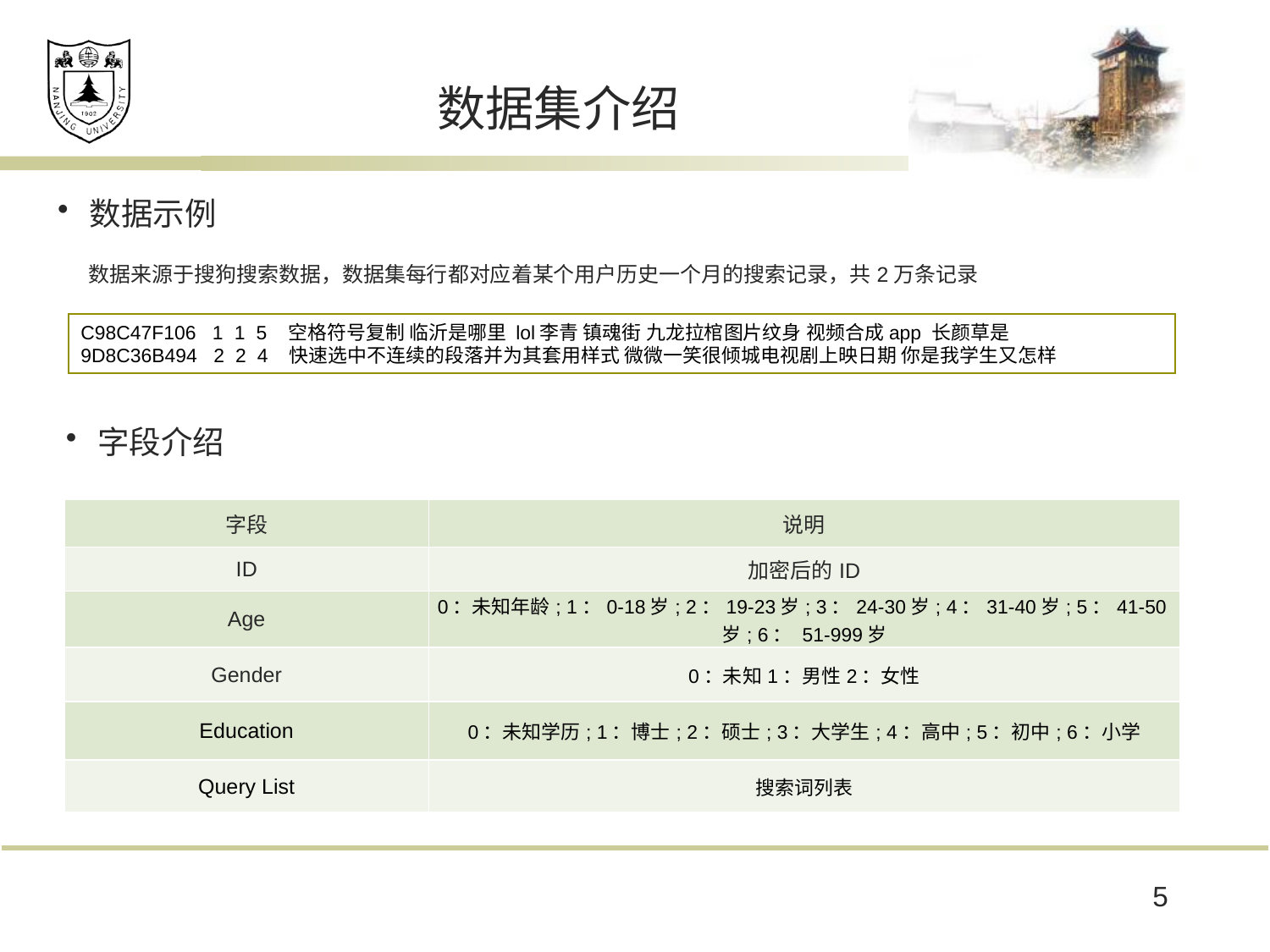

数据集介绍
数据示例
   数据来源于搜狗搜索数据，数据集每行都对应着某个用户历史一个月的搜索记录，共2万条记录
 C98C47F106   1  1  5   空格符号复制 临沂是哪里 lol李青 镇魂街 九龙拉棺图片纹身 视频合成app 长颜草是
 9D8C36B494   2  2  4   快速选中不连续的段落并为其套用样式 微微一笑很倾城电视剧上映日期 你是我学生又怎样
字段介绍
| 字段 | 说明 |
| --- | --- |
| ID | 加密后的ID |
| Age | 0：未知年龄; 1：0-18岁; 2：19-23岁; 3：24-30岁; 4：31-40岁; 5：41-50岁; 6： 51-999岁 |
| Gender | 0：未知1：男性2：女性 |
| Education | 0：未知学历; 1：博士; 2：硕士; 3：大学生; 4：高中; 5：初中; 6：小学 |
| Query List | 搜索词列表 |
5